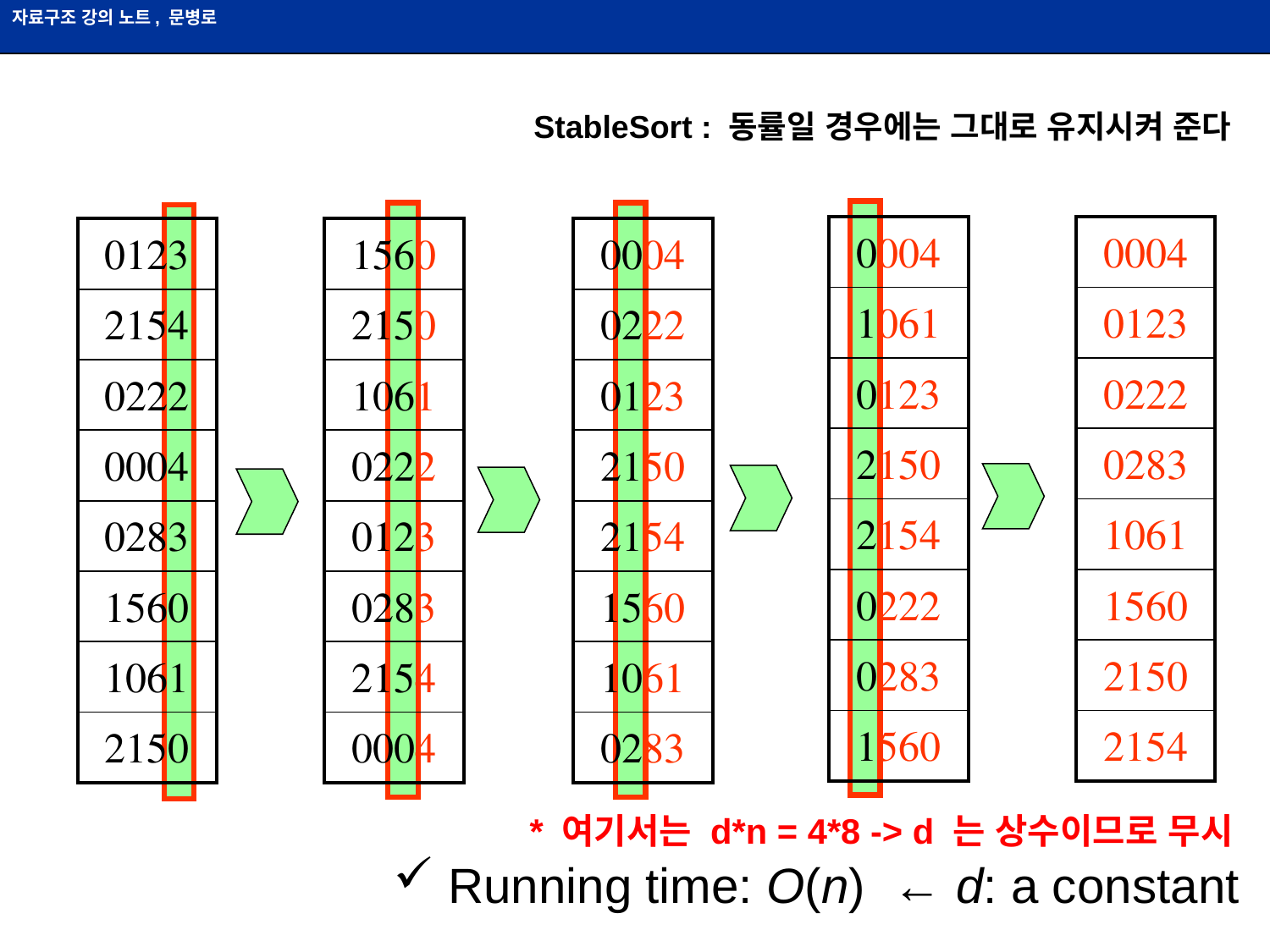

StableSort : 동률일 경우에는 그대로 유지시켜 준다

| 0004 |
| --- |
| 1061 |
| 0123 |
| 2150 |
| 2154 |
| 0222 |
| 0283 |
| 1560 |
| 0004 |
| --- |
| 0123 |
| 0222 |
| 0283 |
| 1061 |
| 1560 |
| 2150 |
| 2154 |
| 0123 |
| --- |
| 2154 |
| 0222 |
| 0004 |
| 0283 |
| 1560 |
| 1061 |
| 2150 |
| 1560 |
| --- |
| 2150 |
| 1061 |
| 0222 |
| 0123 |
| 0283 |
| 2154 |
| 0004 |
| 0004 |
| --- |
| 0222 |
| 0123 |
| 2150 |
| 2154 |
| 1560 |
| 1061 |
| 0283 |
* 여기서는 d*n = 4*8 -> d 는 상수이므로 무시
 Running time: O(n)  ← d: a constant